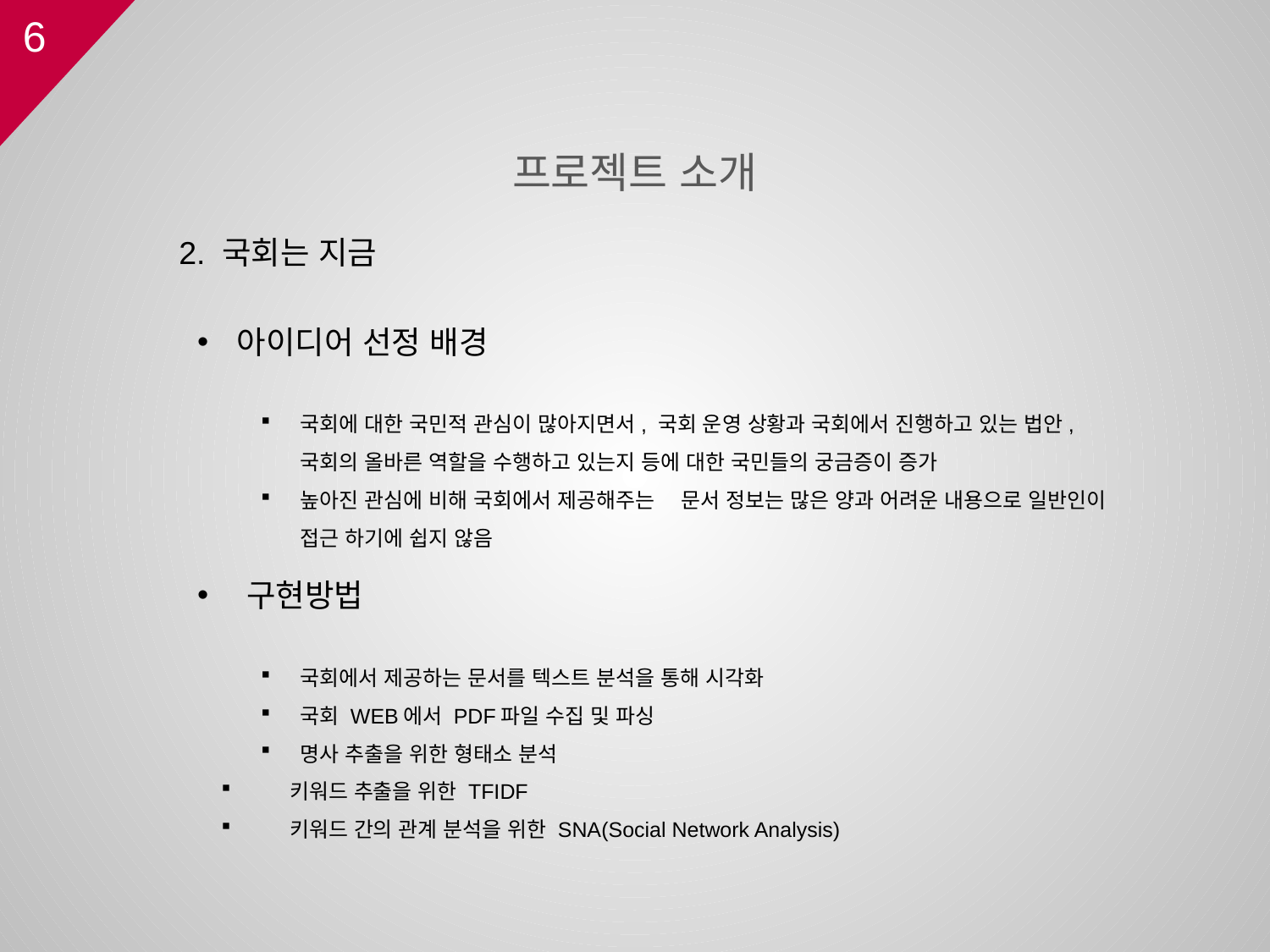

# 프로젝트 소개
2. 국회는 지금
아이디어 선정 배경

국회에 대한 국민적 관심이 많아지면서, 국회 운영 상황과 국회에서 진행하고 있는 법안, 국회의 올바른 역할을 수행하고 있는지 등에 대한 국민들의 궁금증이 증가
높아진 관심에 비해 국회에서 제공해주는 	문서 정보는 많은 양과 어려운 내용으로 일반인이 접근 하기에 쉽지 않음

  구현방법

국회에서 제공하는 문서를 텍스트 분석을 통해 시각화
국회 WEB에서 PDF파일 수집 및 파싱
명사 추출을 위한 형태소 분석
    키워드 추출을 위한 TFIDF
    키워드 간의 관계 분석을 위한 SNA(Social Network Analysis)